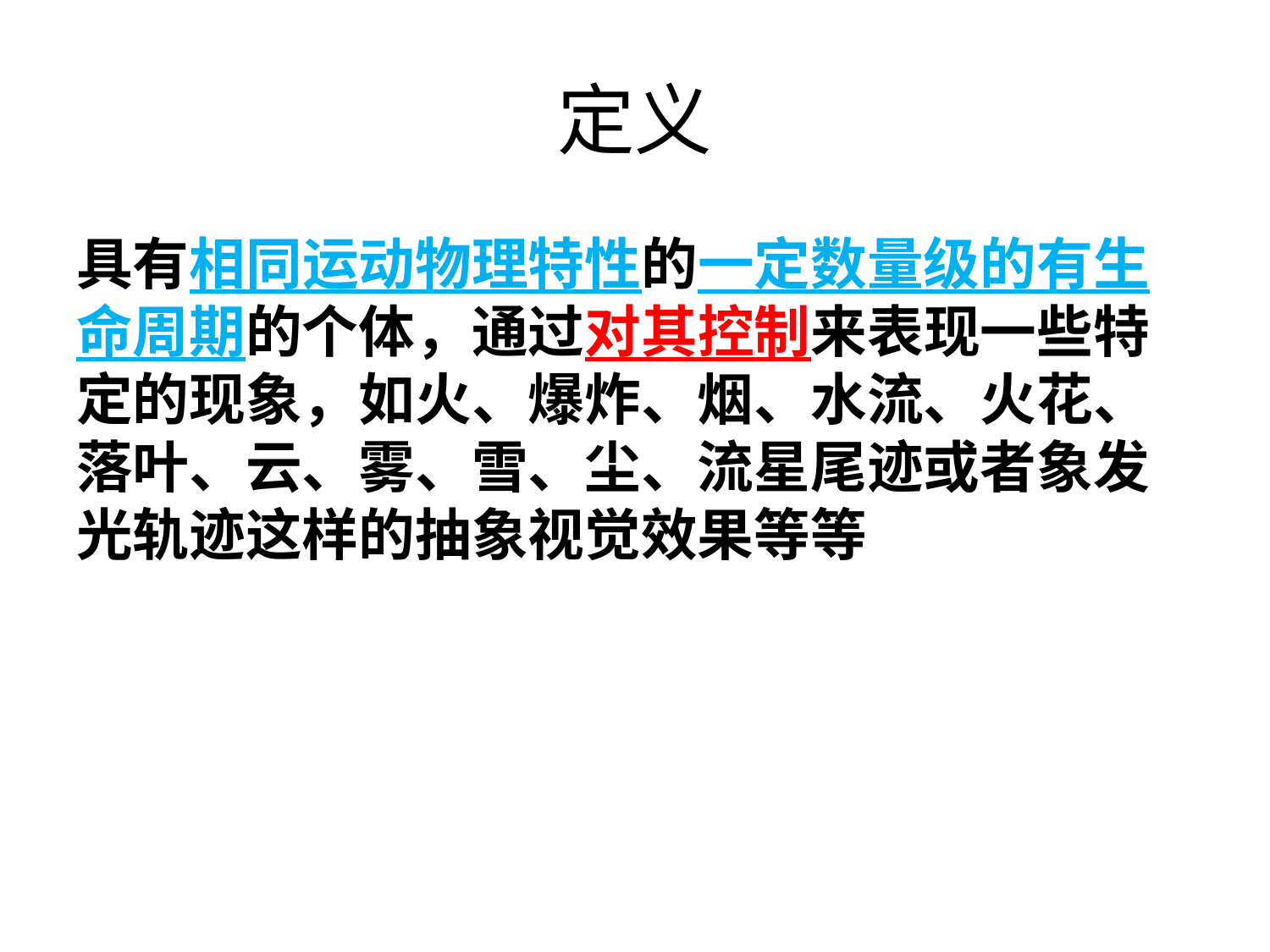

# 定义
具有相同运动物理特性的一定数量级的有生命周期的个体，通过对其控制来表现一些特定的现象，如火、爆炸、烟、水流、火花、落叶、云、雾、雪、尘、流星尾迹或者象发光轨迹这样的抽象视觉效果等等